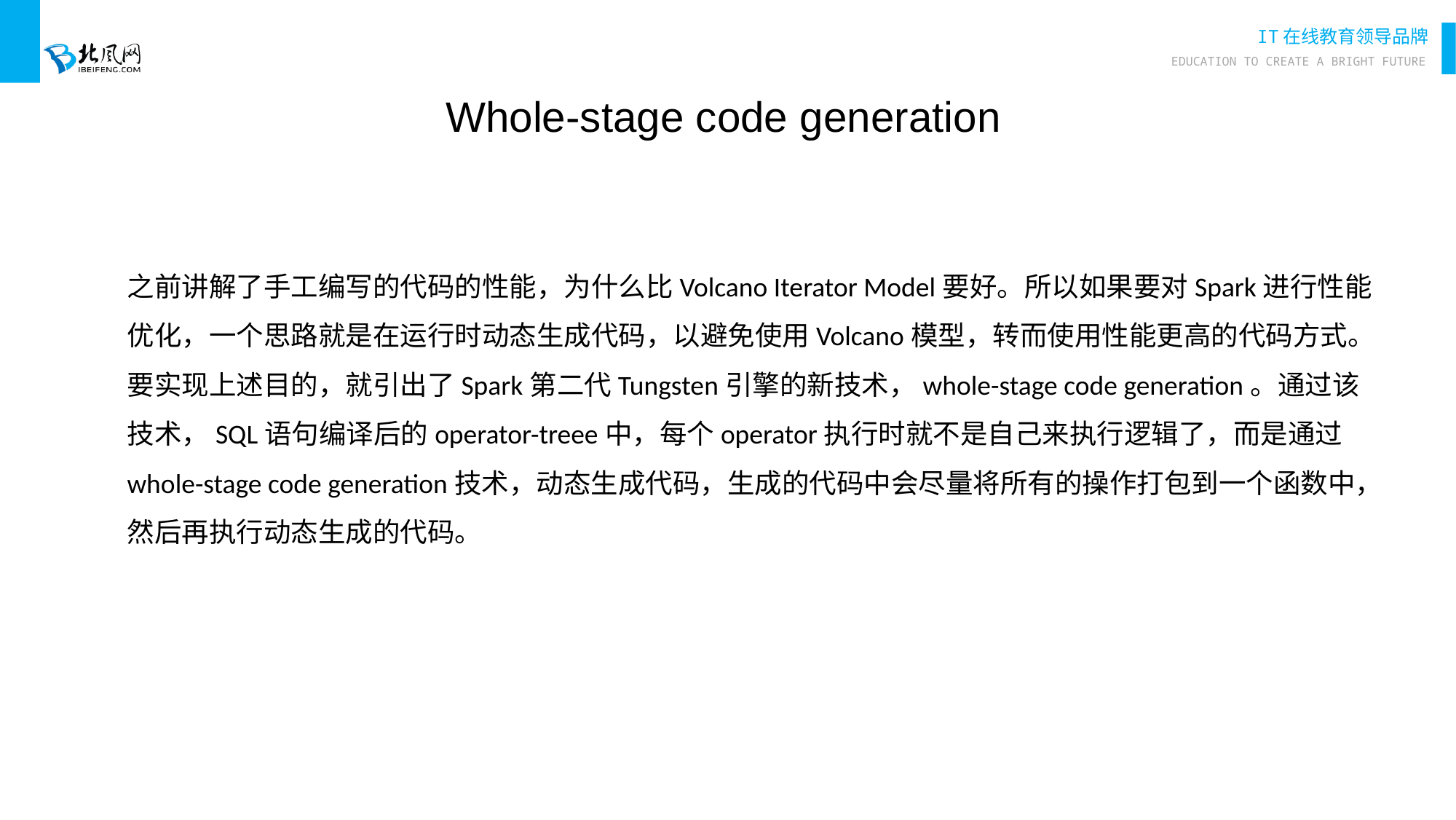

Whole-stage code generation
之前讲解了手工编写的代码的性能，为什么比Volcano Iterator Model要好。所以如果要对Spark进行性能优化，一个思路就是在运行时动态生成代码，以避免使用Volcano模型，转而使用性能更高的代码方式。要实现上述目的，就引出了Spark第二代Tungsten引擎的新技术，whole-stage code generation。通过该技术，SQL语句编译后的operator-treee中，每个operator执行时就不是自己来执行逻辑了，而是通过whole-stage code generation技术，动态生成代码，生成的代码中会尽量将所有的操作打包到一个函数中，然后再执行动态生成的代码。